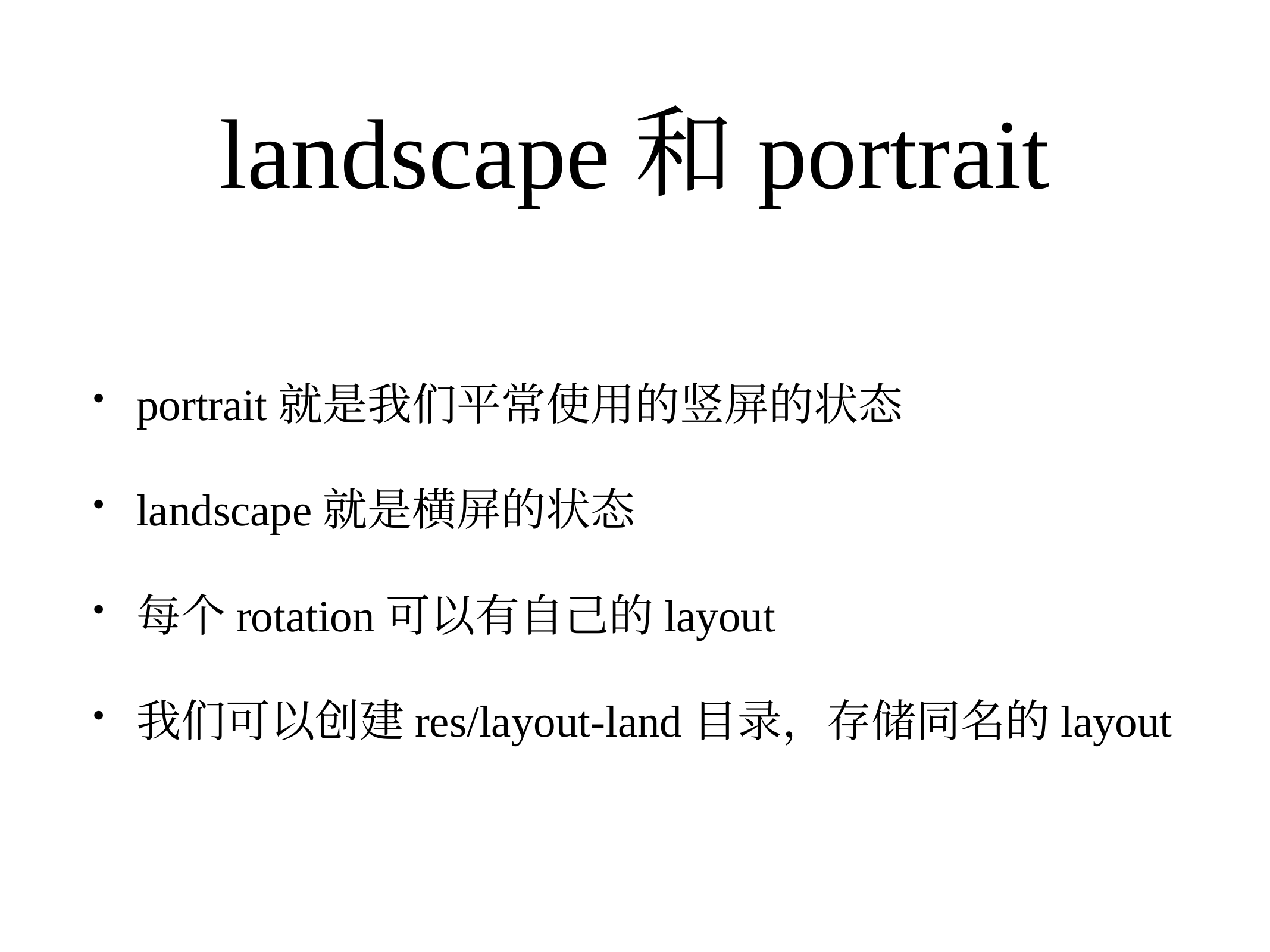

# landscape和portrait
portrait就是我们平常使用的竖屏的状态
landscape就是横屏的状态
每个rotation可以有自己的layout
我们可以创建res/layout-land目录，存储同名的layout